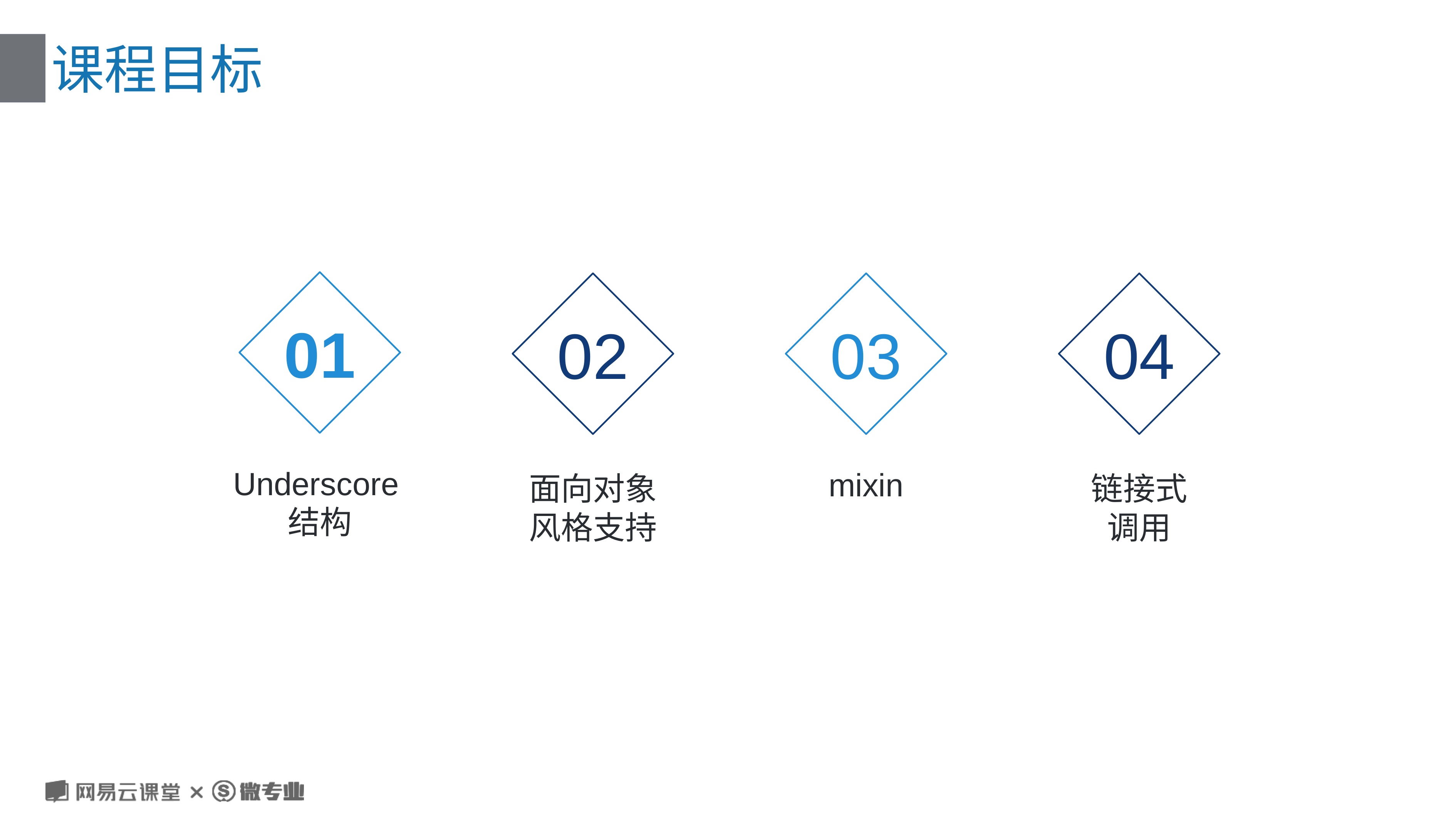

课程小结
# 课程目标

01

02

03

04
Underscore结构
mixin
面向对象风格支持
链接式
调用